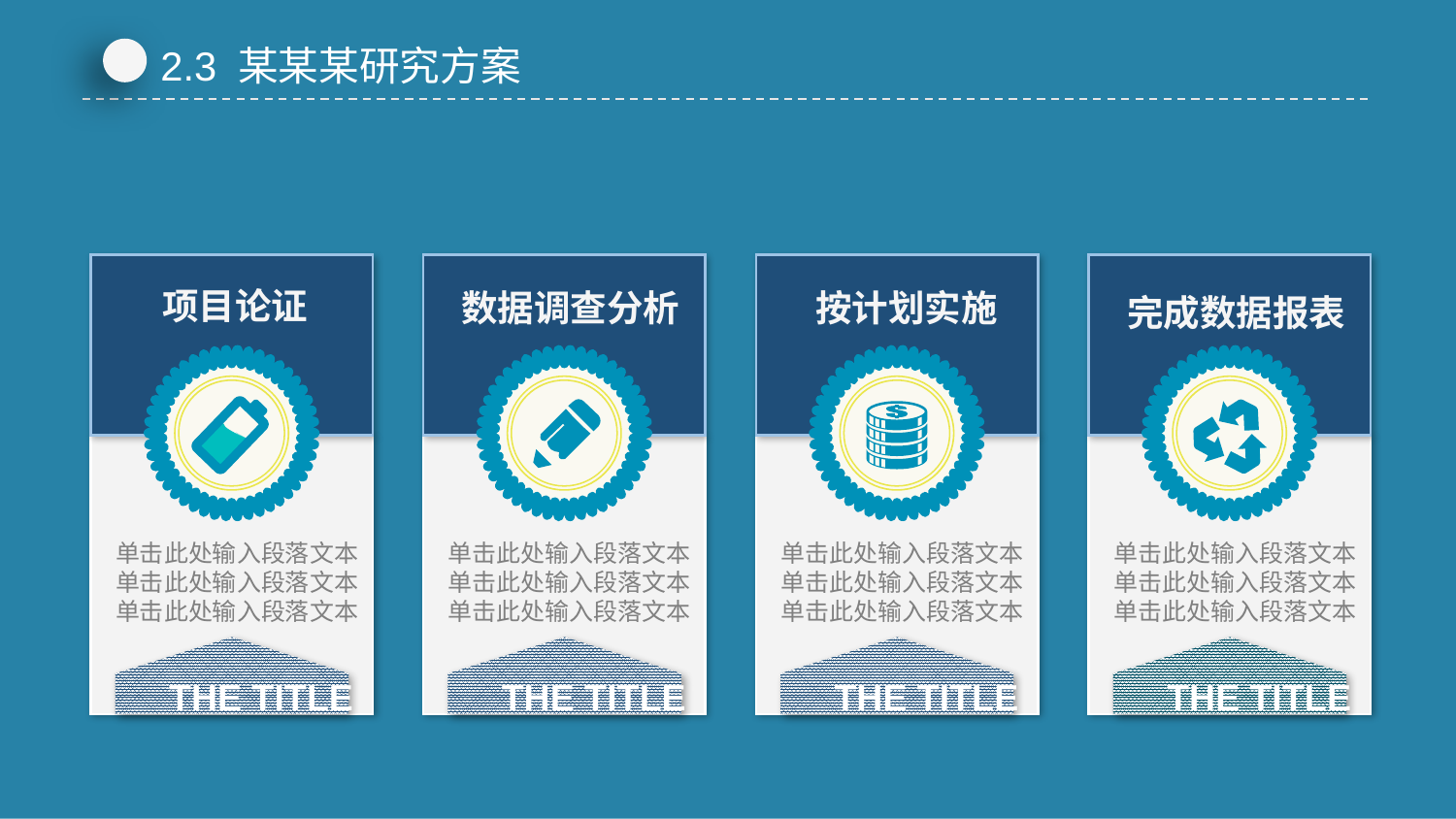

2.3 某某某研究方案

项目论证

单击此处输入段落文本
单击此处输入段落文本
单击此处输入段落文本

THE TITLE

数据调查分析

单击此处输入段落文本
单击此处输入段落文本
单击此处输入段落文本

THE TITLE

按计划实施

单击此处输入段落文本
单击此处输入段落文本
单击此处输入段落文本

THE TITLE

完成数据报表

单击此处输入段落文本
单击此处输入段落文本
单击此处输入段落文本

THE TITLE